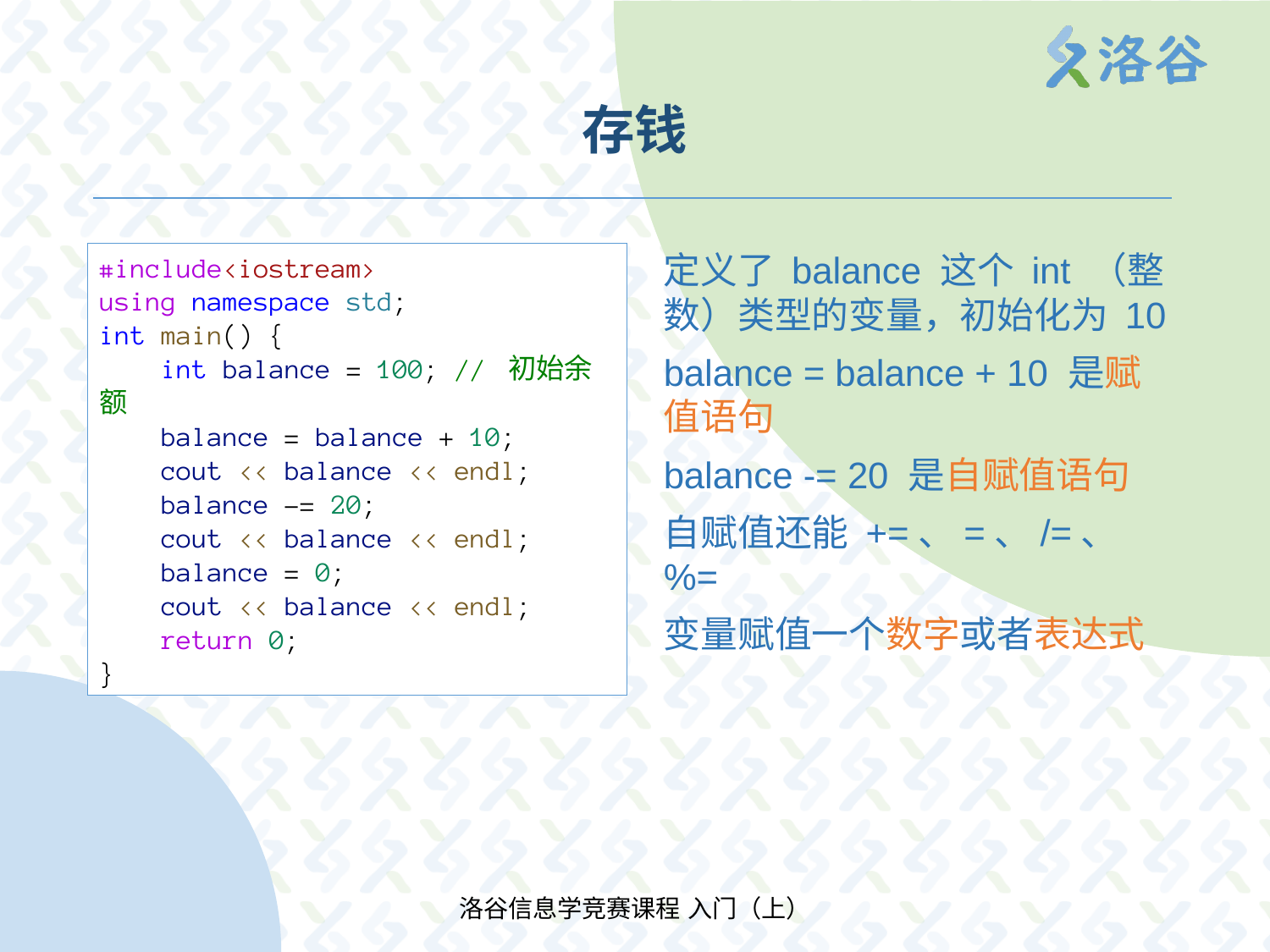

# 存钱

定义了 balance 这个 int （整数）类型的变量，初始化为 10
balance = balance + 10 是赋值语句
balance -= 20 是自赋值语句
自赋值还能 +=、=、/=、%=
变量赋值一个数字或者表达式
#include<iostream>
using namespace std;
int main() {
    int balance = 100; // 初始余额
    balance = balance + 10;
    cout << balance << endl;
    balance -= 20;
    cout << balance << endl;
    balance = 0;
    cout << balance << endl;
    return 0;
}
洛谷信息学竞赛课程 入门（上）